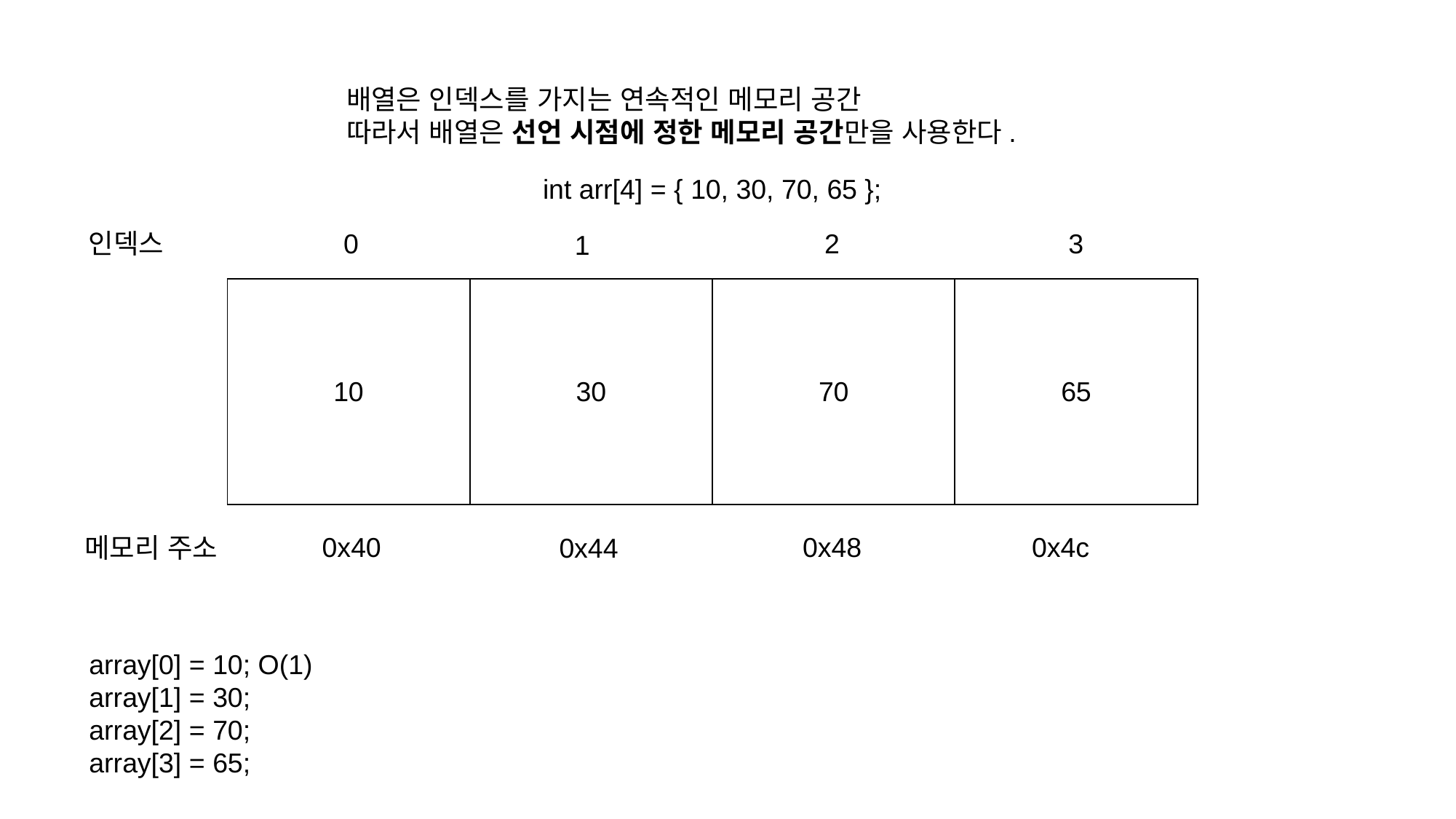

배열은 인덱스를 가지는 연속적인 메모리 공간
따라서 배열은 선언 시점에 정한 메모리 공간만을 사용한다.
int arr[4] = { 10, 30, 70, 65 };
인덱스
0
2
3
1
| 10 | 30 | 70 | 65 |
| --- | --- | --- | --- |
0x48
0x40
0x4c
메모리 주소
0x44
array[0] = 10; O(1)
array[1] = 30;
array[2] = 70;
array[3] = 65;